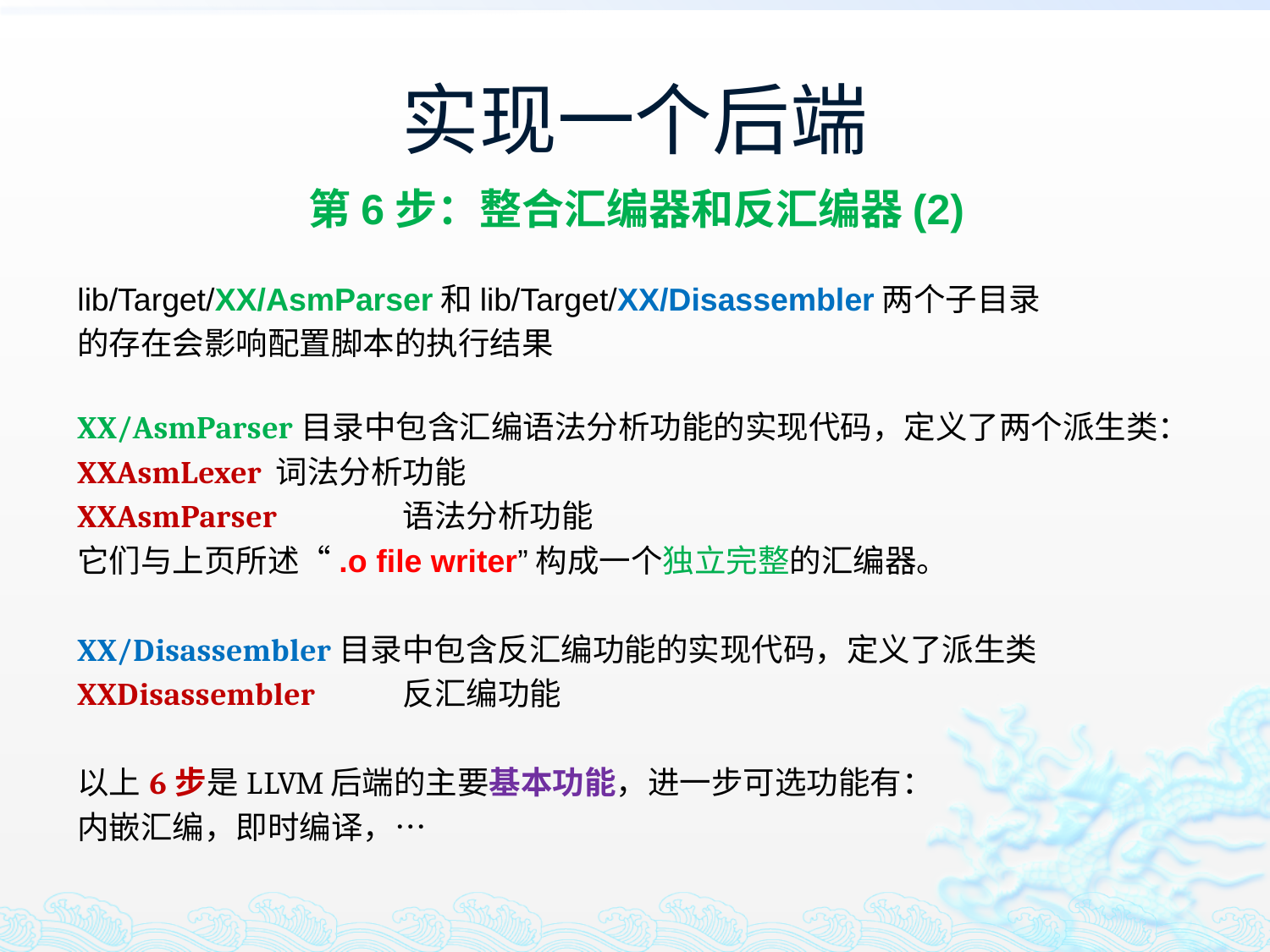

# 实现一个后端
第6步：整合汇编器和反汇编器(2)

lib/Target/XX/AsmParser和lib/Target/XX/Disassembler两个子目录
的存在会影响配置脚本的执行结果

XX/AsmParser目录中包含汇编语法分析功能的实现代码，定义了两个派生类：
XXAsmLexer	词法分析功能
XXAsmParser	语法分析功能
它们与上页所述“.o file writer”构成一个独立完整的汇编器。

XX/Disassembler目录中包含反汇编功能的实现代码，定义了派生类
XXDisassembler	反汇编功能

以上6步是LLVM后端的主要基本功能，进一步可选功能有：
内嵌汇编，即时编译，…